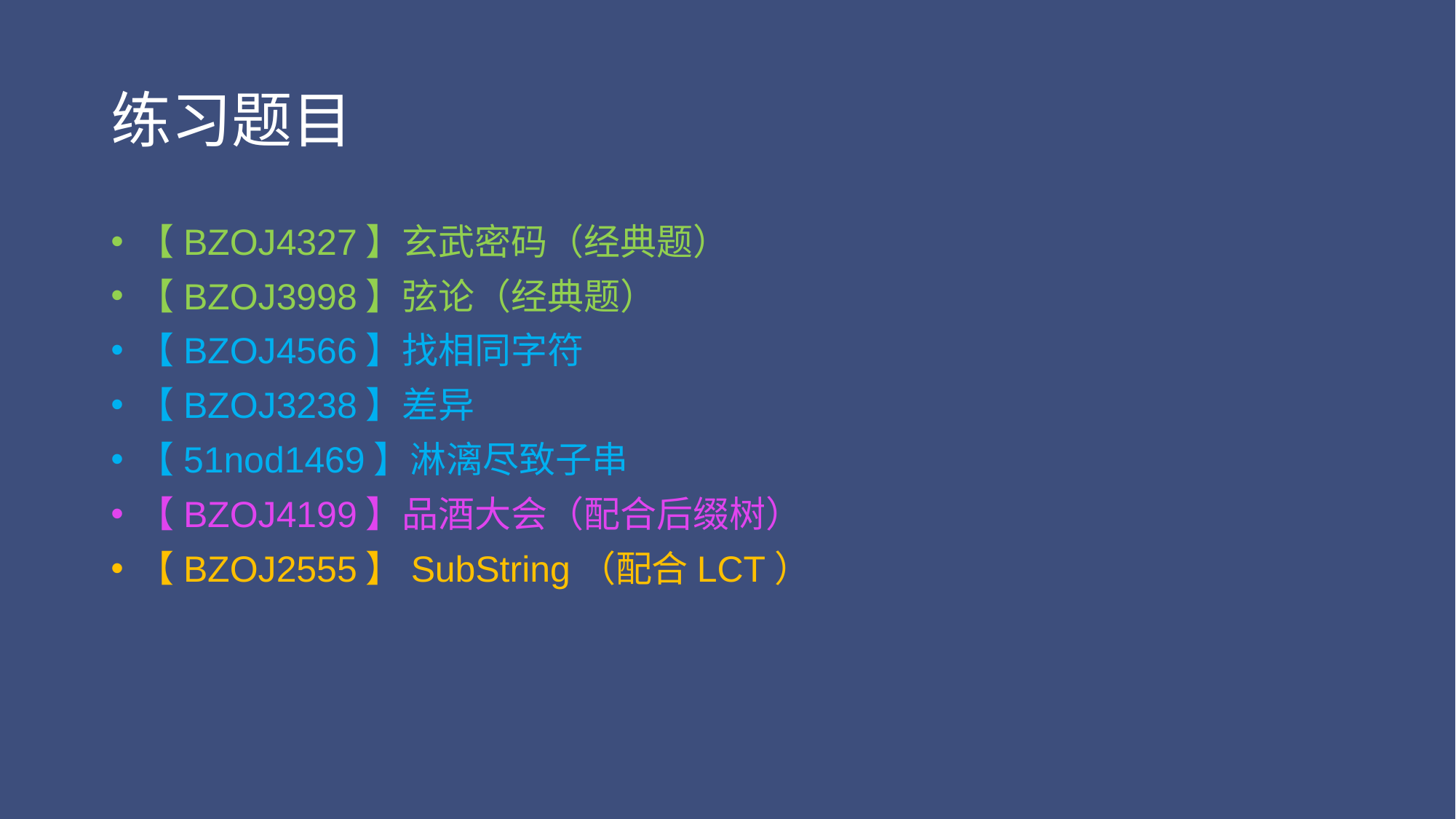

# 练习题目
【BZOJ4327】玄武密码（经典题）
【BZOJ3998】弦论（经典题）
【BZOJ4566】找相同字符
【BZOJ3238】差异
【51nod1469】淋漓尽致子串
【BZOJ4199】品酒大会（配合后缀树）
【BZOJ2555】SubString（配合LCT）